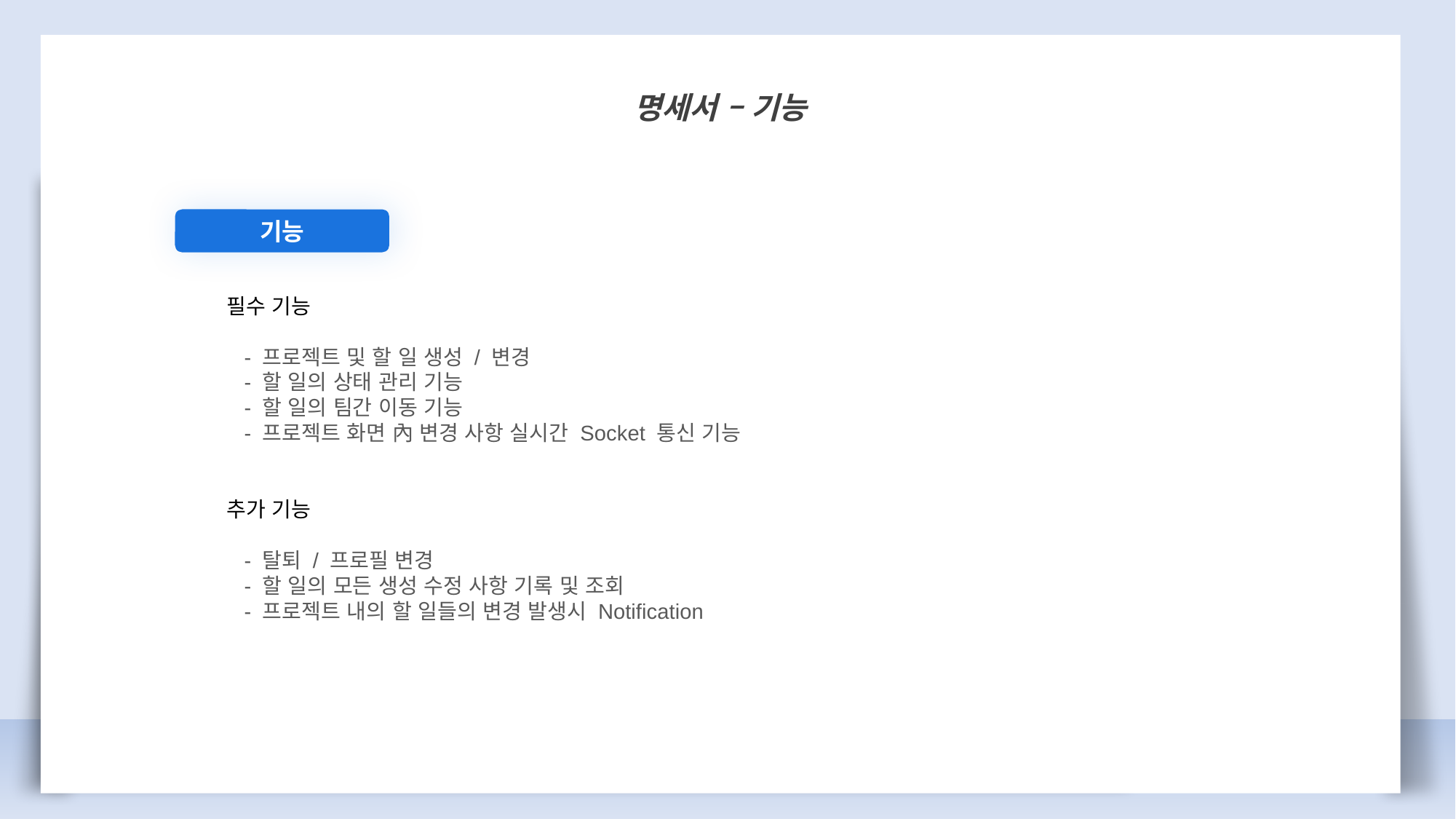

명세서 – 기능

기능
필수 기능

   - 프로젝트 및 할 일 생성 / 변경
   - 할 일의 상태 관리 기능
   - 할 일의 팀간 이동 기능
   - 프로젝트 화면 內 변경 사항 실시간 Socket 통신 기능

추가 기능

   - 탈퇴 / 프로필 변경
   - 할 일의 모든 생성 수정 사항 기록 및 조회
   - 프로젝트 내의 할 일들의 변경 발생시 Notification